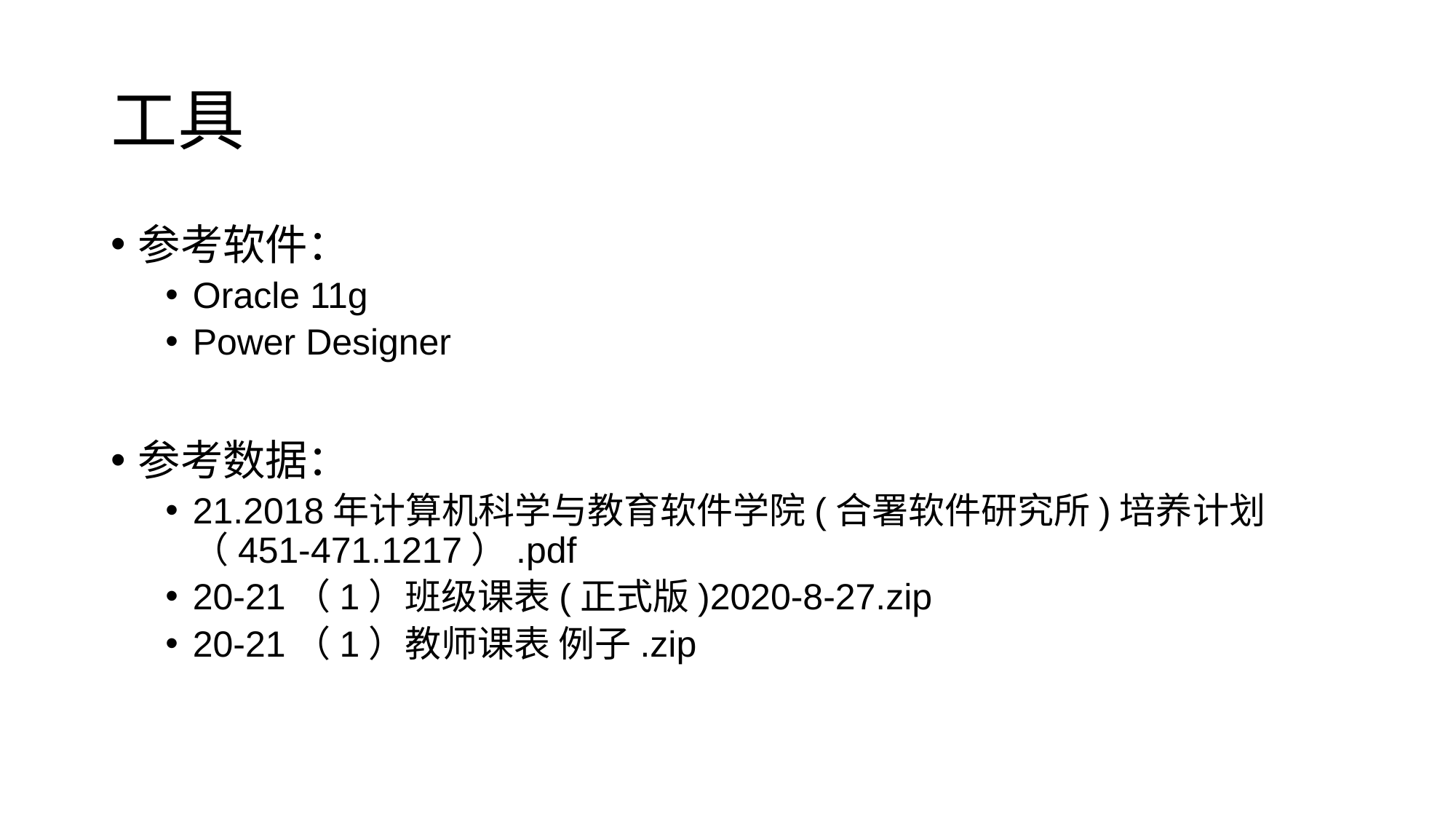

# 工具
参考软件：
Oracle 11g
Power Designer

参考数据：
21.2018年计算机科学与教育软件学院(合署软件研究所)培养计划（451-471.1217）.pdf
20-21（1）班级课表(正式版)2020-8-27.zip
20-21（1）教师课表 例子.zip